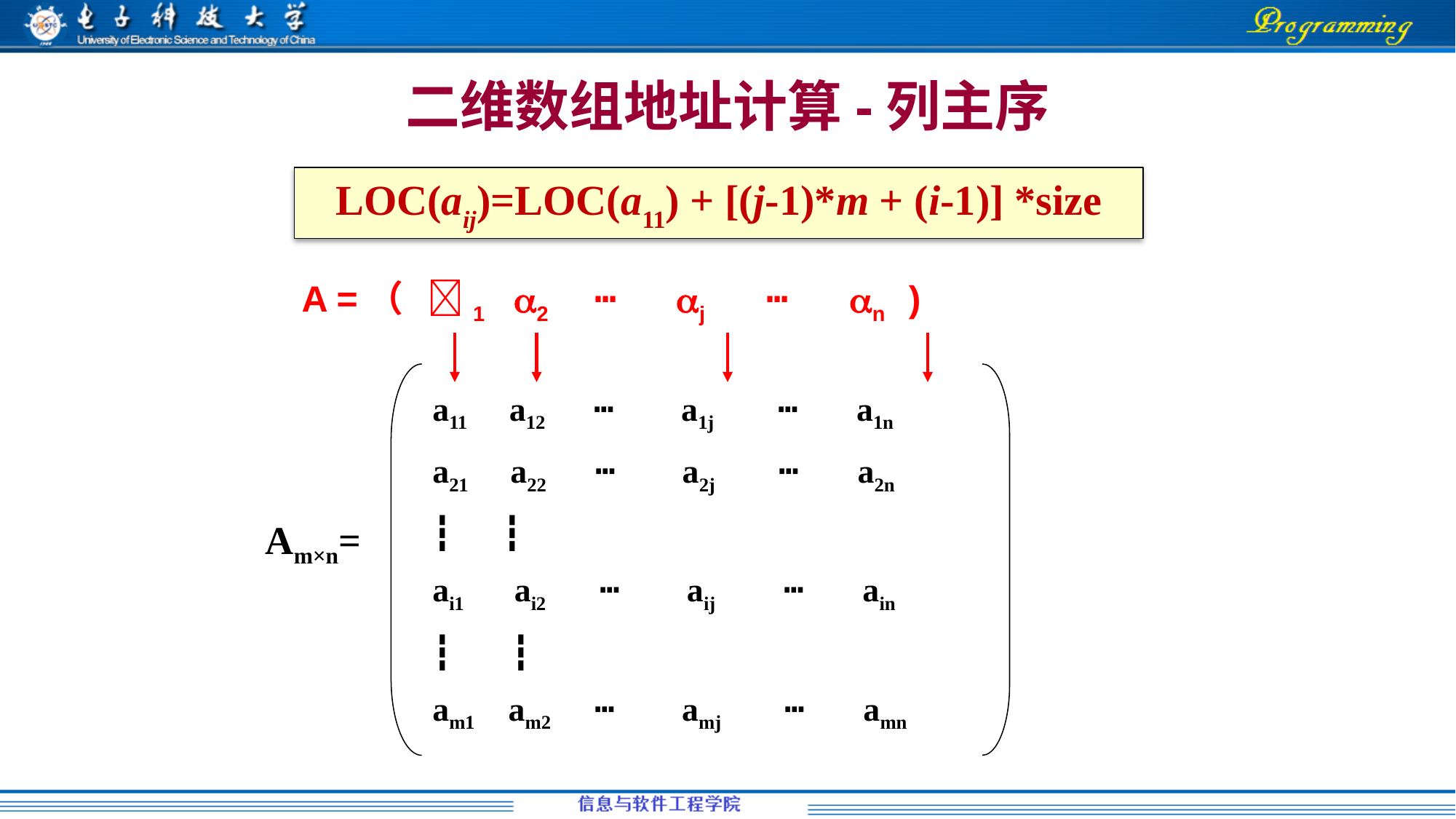

# 二维数组地址计算-列主序
LOC(aij)=LOC(a11) + [(j-1)*m + (i-1)] *size
A =（   α1     α2        ┅         αj          ┅      αn    )

a11     a12          ┅        a1j             ┅       a1n
a21     a22          ┅        a2j             ┅       a2n
┇      ┇
ai1      ai2           ┅        aij              ┅       ain
┇       ┇
am1    am2         ┅        amj             ┅       amn
Am×n=